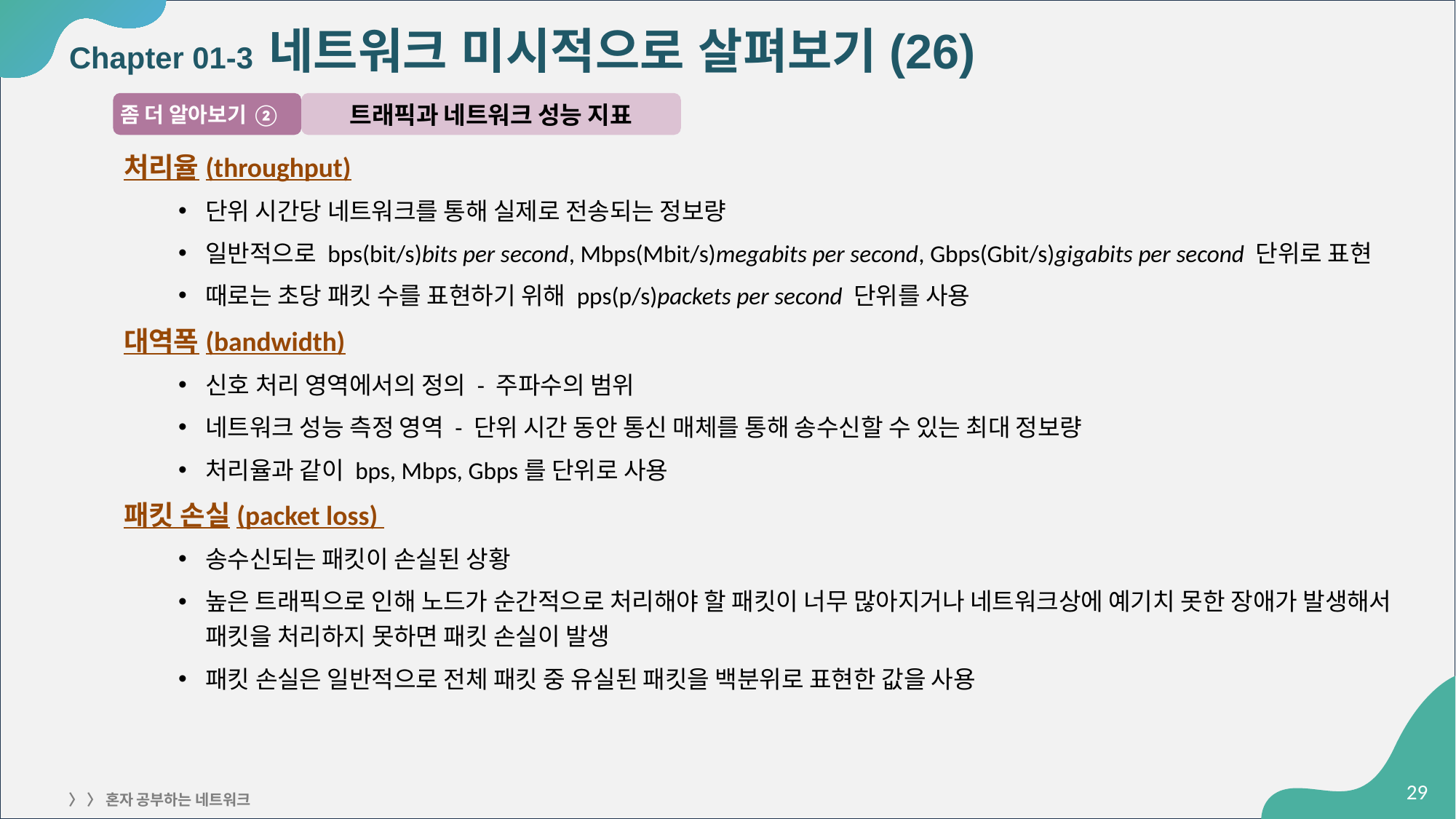

# Chapter 01-3 네트워크 미시적으로 살펴보기(26)
좀 더 알아보기 ②
트래픽과 네트워크 성능 지표

처리율(throughput)
단위 시간당 네트워크를 통해 실제로 전송되는 정보량
일반적으로 bps(bit/s)bits per second, Mbps(Mbit/s)megabits per second, Gbps(Gbit/s)gigabits per second 단위로 표현
때로는 초당 패킷 수를 표현하기 위해 pps(p/s)packets per second 단위를 사용
대역폭(bandwidth)
신호 처리 영역에서의 정의 - 주파수의 범위
네트워크 성능 측정 영역 - 단위 시간 동안 통신 매체를 통해 송수신할 수 있는 최대 정보량
처리율과 같이 bps, Mbps, Gbps를 단위로 사용
패킷 손실(packet loss)
송수신되는 패킷이 손실된 상황
높은 트래픽으로 인해 노드가 순간적으로 처리해야 할 패킷이 너무 많아지거나 네트워크상에 예기치 못한 장애가 발생해서 패킷을 처리하지 못하면 패킷 손실이 발생
패킷 손실은 일반적으로 전체 패킷 중 유실된 패킷을 백분위로 표현한 값을 사용
29
〉 〉 혼자 공부하는 네트워크